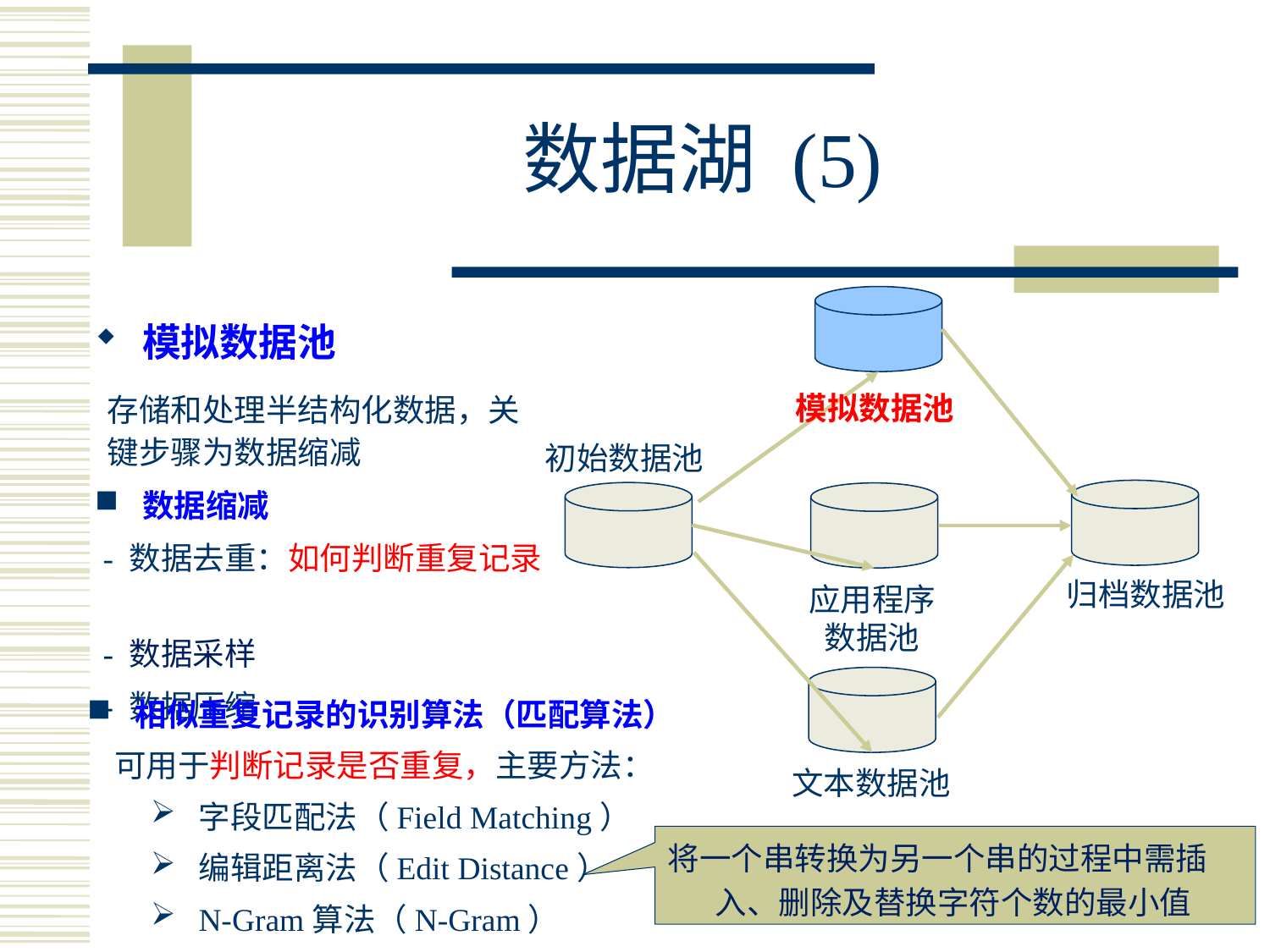

# 数据湖 (5)

模拟数据池
存储和处理半结构化数据，关键步骤为数据缩减
数据缩减
 - 数据去重：如何判断重复记录
 - 数据采样
 - 数据压缩
模拟数据池
初始数据池

归档数据池
应用程序数据池

相似重复记录的识别算法（匹配算法）
 可用于判断记录是否重复，主要方法：
字段匹配法（Field Matching）
编辑距离法（Edit Distance）
N-Gram算法（N-Gram）
文本数据池
将一个串转换为另一个串的过程中需插入、删除及替换字符个数的最小值